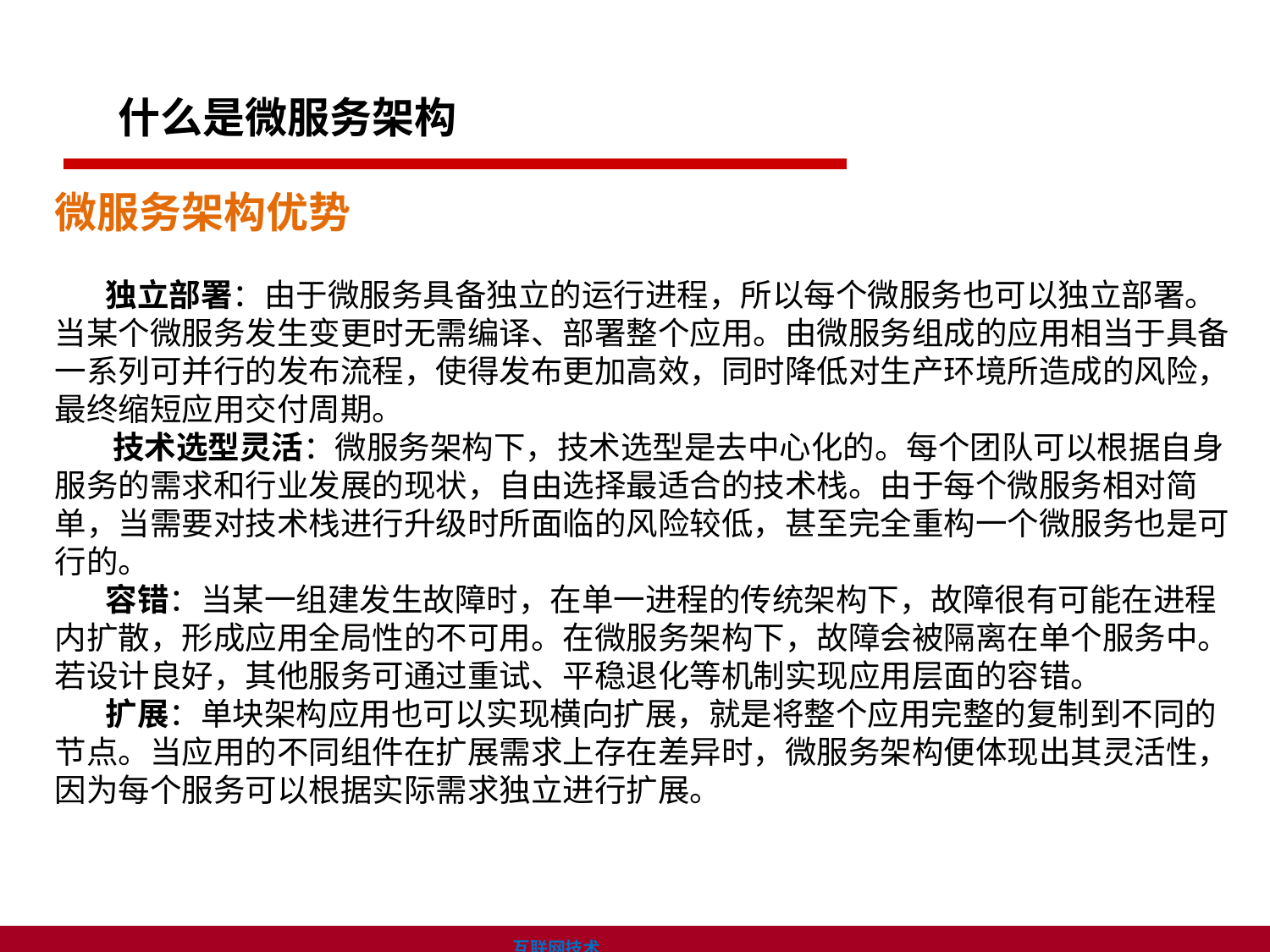

什么是微服务架构
微服务架构优势

      独立部署：由于微服务具备独立的运行进程，所以每个微服务也可以独立部署。当某个微服务发生变更时无需编译、部署整个应用。由微服务组成的应用相当于具备一系列可并行的发布流程，使得发布更加高效，同时降低对生产环境所造成的风险，最终缩短应用交付周期。
       技术选型灵活：微服务架构下，技术选型是去中心化的。每个团队可以根据自身服务的需求和行业发展的现状，自由选择最适合的技术栈。由于每个微服务相对简单，当需要对技术栈进行升级时所面临的风险较低，甚至完全重构一个微服务也是可行的。
      容错：当某一组建发生故障时，在单一进程的传统架构下，故障很有可能在进程内扩散，形成应用全局性的不可用。在微服务架构下，故障会被隔离在单个服务中。若设计良好，其他服务可通过重试、平稳退化等机制实现应用层面的容错。
      扩展：单块架构应用也可以实现横向扩展，就是将整个应用完整的复制到不同的节点。当应用的不同组件在扩展需求上存在差异时，微服务架构便体现出其灵活性，因为每个服务可以根据实际需求独立进行扩展。